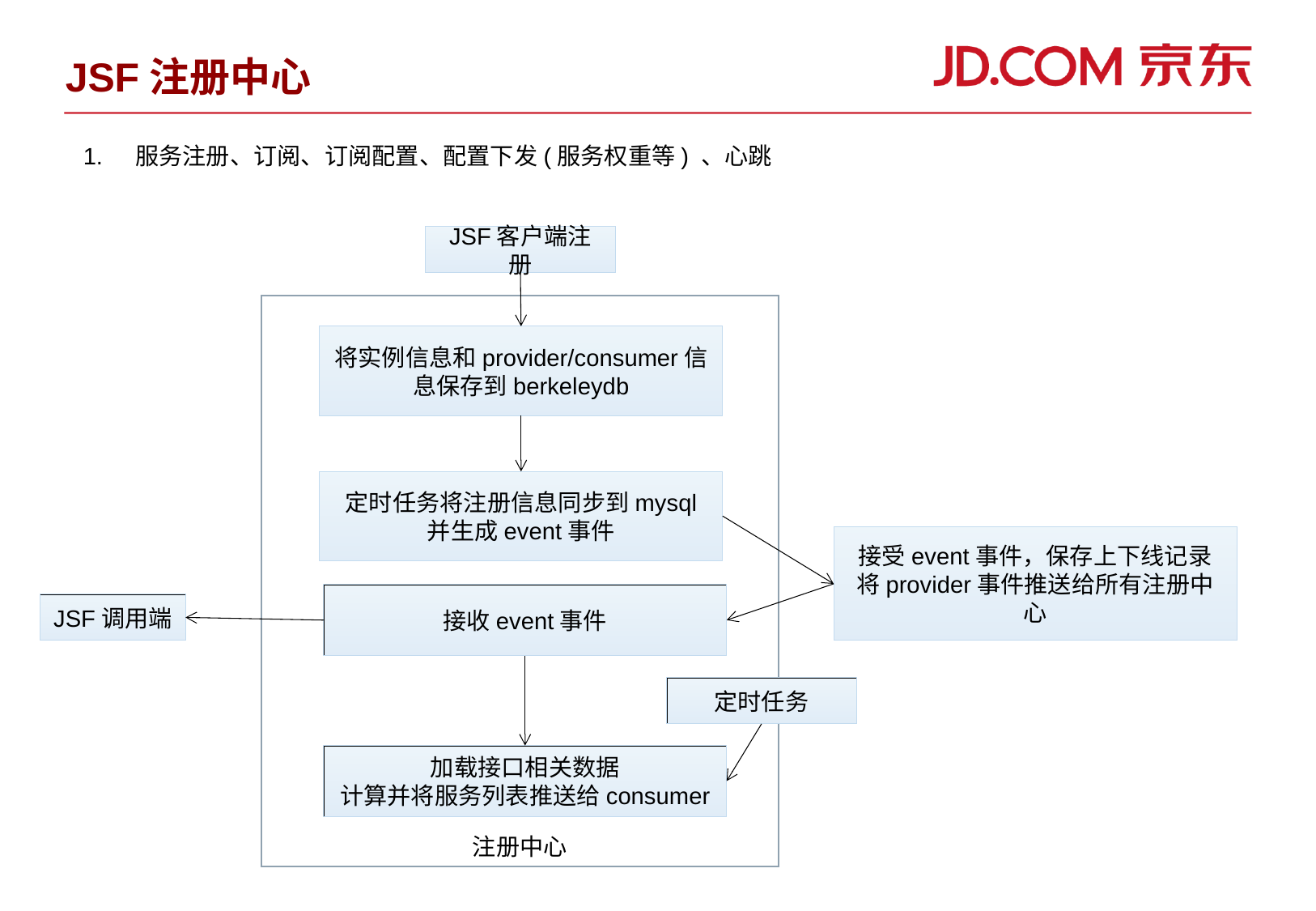

JSF注册中心
1.    服务注册、订阅、订阅配置、配置下发(服务权重等) 、心跳
JSF客户端注册
注册中心
将实例信息和provider/consumer信息保存到berkeleydb
定时任务将注册信息同步到mysql
并生成event事件
接受event事件，保存上下线记录
将provider事件推送给所有注册中心
接收event事件
JSF调用端
定时任务
加载接口相关数据
计算并将服务列表推送给consumer